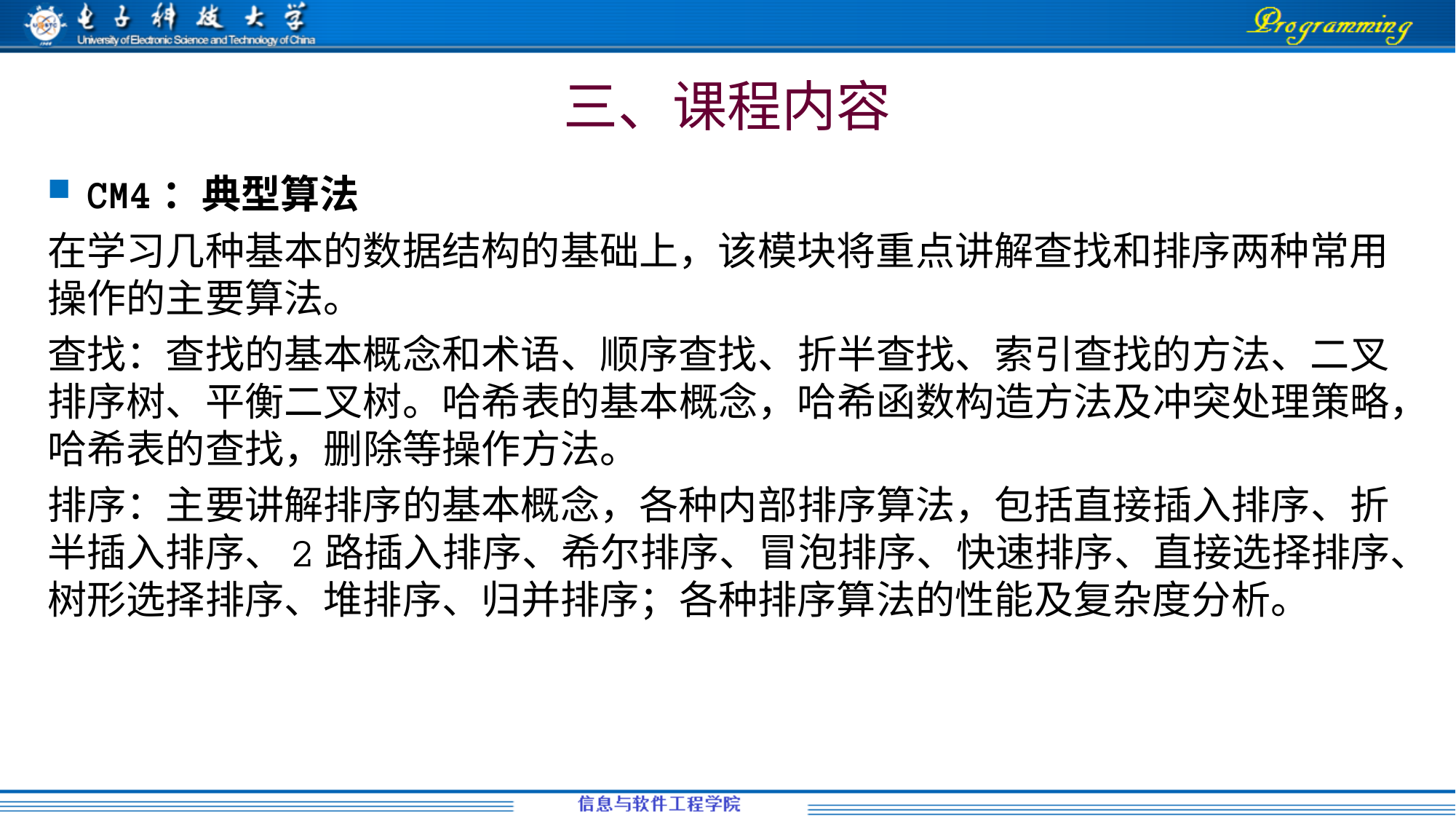

# 三、课程内容
CM4：典型算法
在学习几种基本的数据结构的基础上，该模块将重点讲解查找和排序两种常用操作的主要算法。
查找：查找的基本概念和术语、顺序查找、折半查找、索引查找的方法、二叉排序树、平衡二叉树。哈希表的基本概念，哈希函数构造方法及冲突处理策略，哈希表的查找，删除等操作方法。
排序：主要讲解排序的基本概念，各种内部排序算法，包括直接插入排序、折半插入排序、2路插入排序、希尔排序、冒泡排序、快速排序、直接选择排序、树形选择排序、堆排序、归并排序；各种排序算法的性能及复杂度分析。